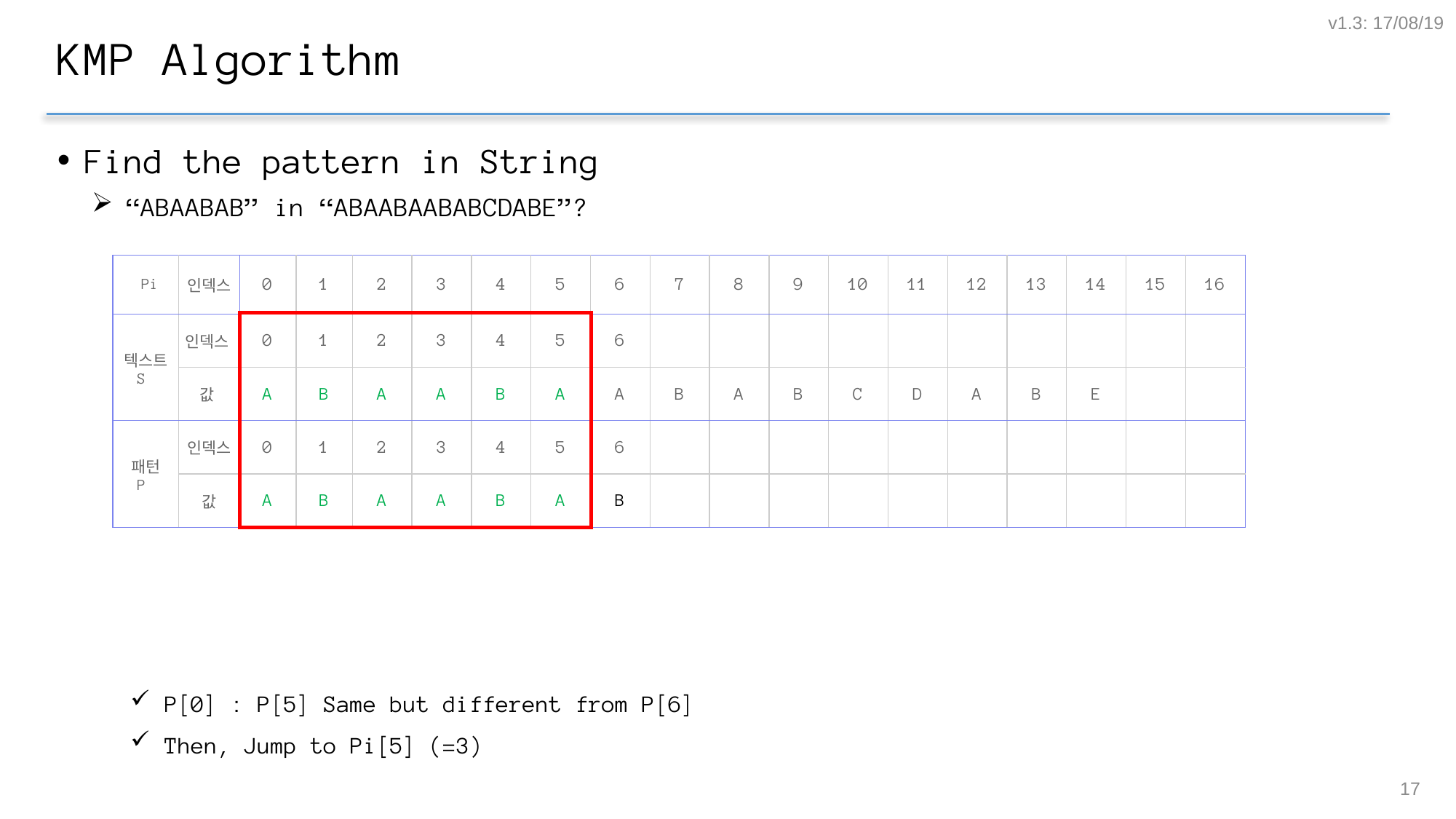

v1.3: 17/08/19
# KMP Algorithm
Find the pattern in String
“ABAABAB” in “ABAABAABABCDABE”?

P[0] : P[5] Same but different from P[6]
Then, Jump to Pi[5] (=3)
| Pi | 인덱스 | 0 | 1 | 2 | 3 | 4 | 5 | 6 | 7 | 8 | 9 | 10 | 11 | 12 | 13 | 14 | 15 | 16 |
| --- | --- | --- | --- | --- | --- | --- | --- | --- | --- | --- | --- | --- | --- | --- | --- | --- | --- | --- |
| 텍스트 S | 인덱스 | 0 | 1 | 2 | 3 | 4 | 5 | 6 |  |  |  |  |  |  |  |  |  |  |
|  | 값 | A | B | A | A | B | A | A | B | A | B | C | D | A | B | E |  |  |
| 패턴 P | 인덱스 | 0 | 1 | 2 | 3 | 4 | 5 | 6 |  |  |  |  |  |  |  |  |  |  |
|  | 값 | A | B | A | A | B | A | B |  |  |  |  |  |  |  |  |  |  |

17